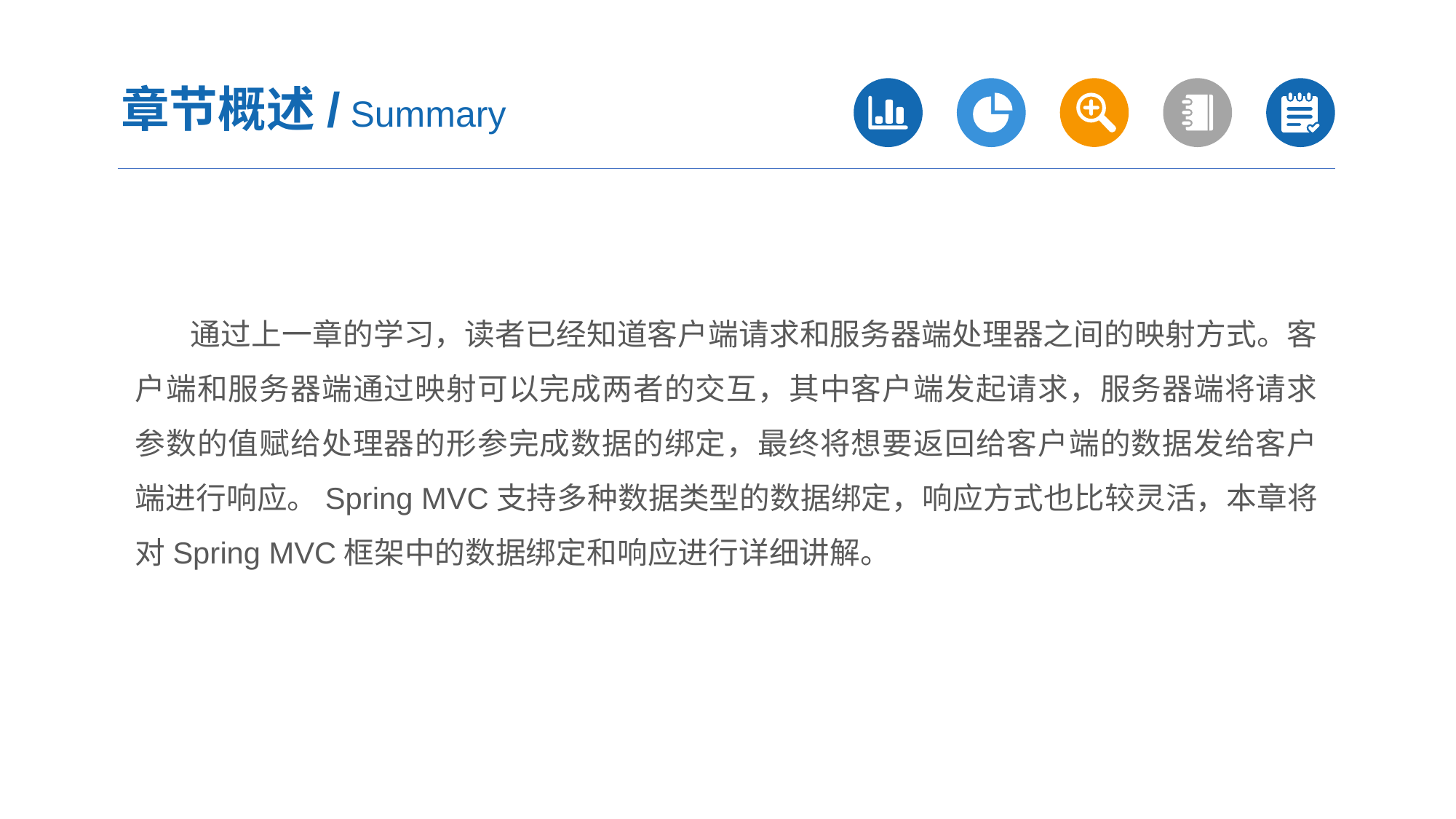

章节概述/ Summary
       通过上一章的学习，读者已经知道客户端请求和服务器端处理器之间的映射方式。客户端和服务器端通过映射可以完成两者的交互，其中客户端发起请求，服务器端将请求参数的值赋给处理器的形参完成数据的绑定，最终将想要返回给客户端的数据发给客户端进行响应。Spring MVC支持多种数据类型的数据绑定，响应方式也比较灵活，本章将对Spring MVC框架中的数据绑定和响应进行详细讲解。